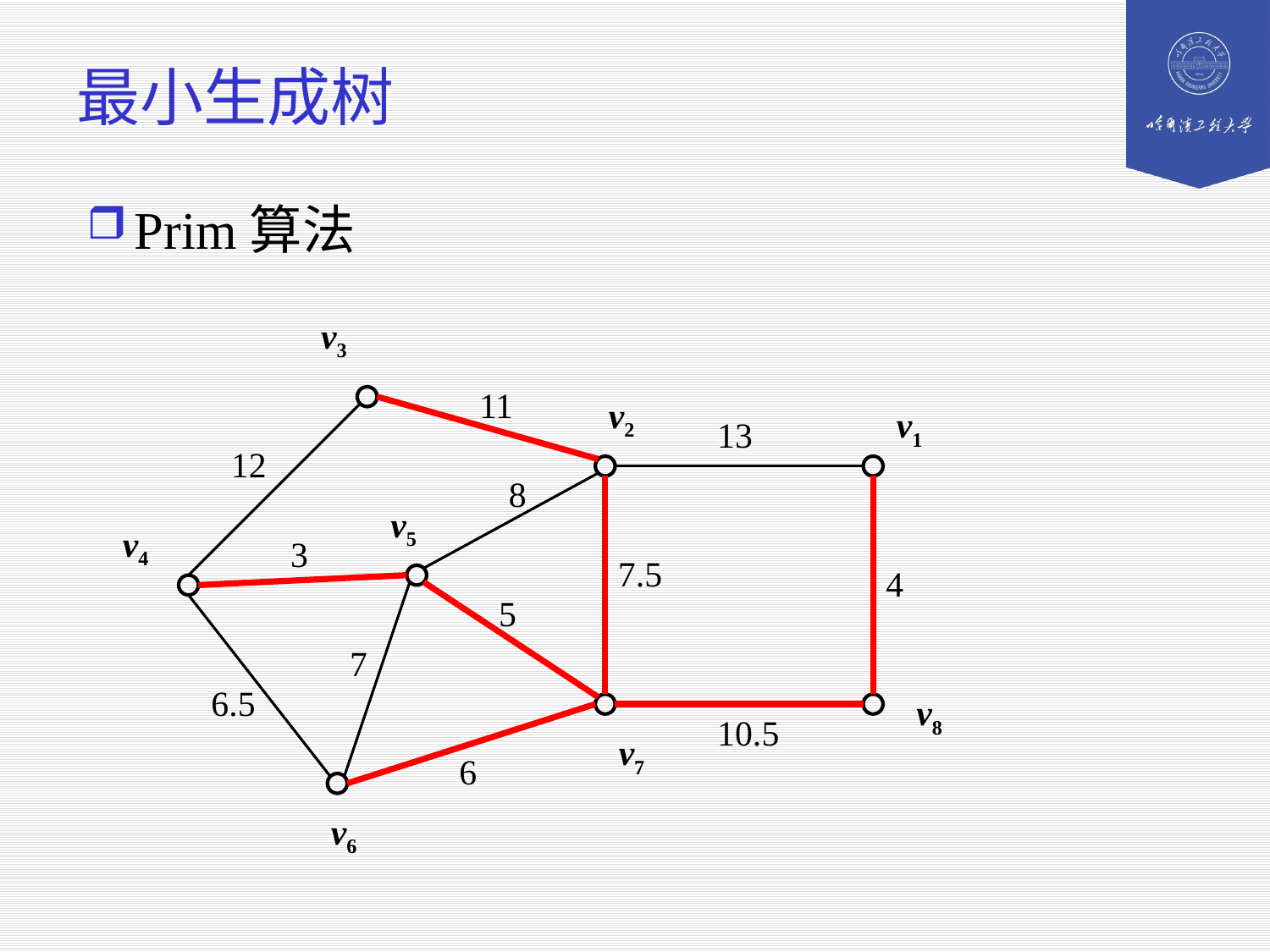

# 最小生成树
Prim算法

v3
11

v2
v1
13
12

8
v5
v4
3
7.5
4

5
7
6.5
v8

10.5
v7
6

v6